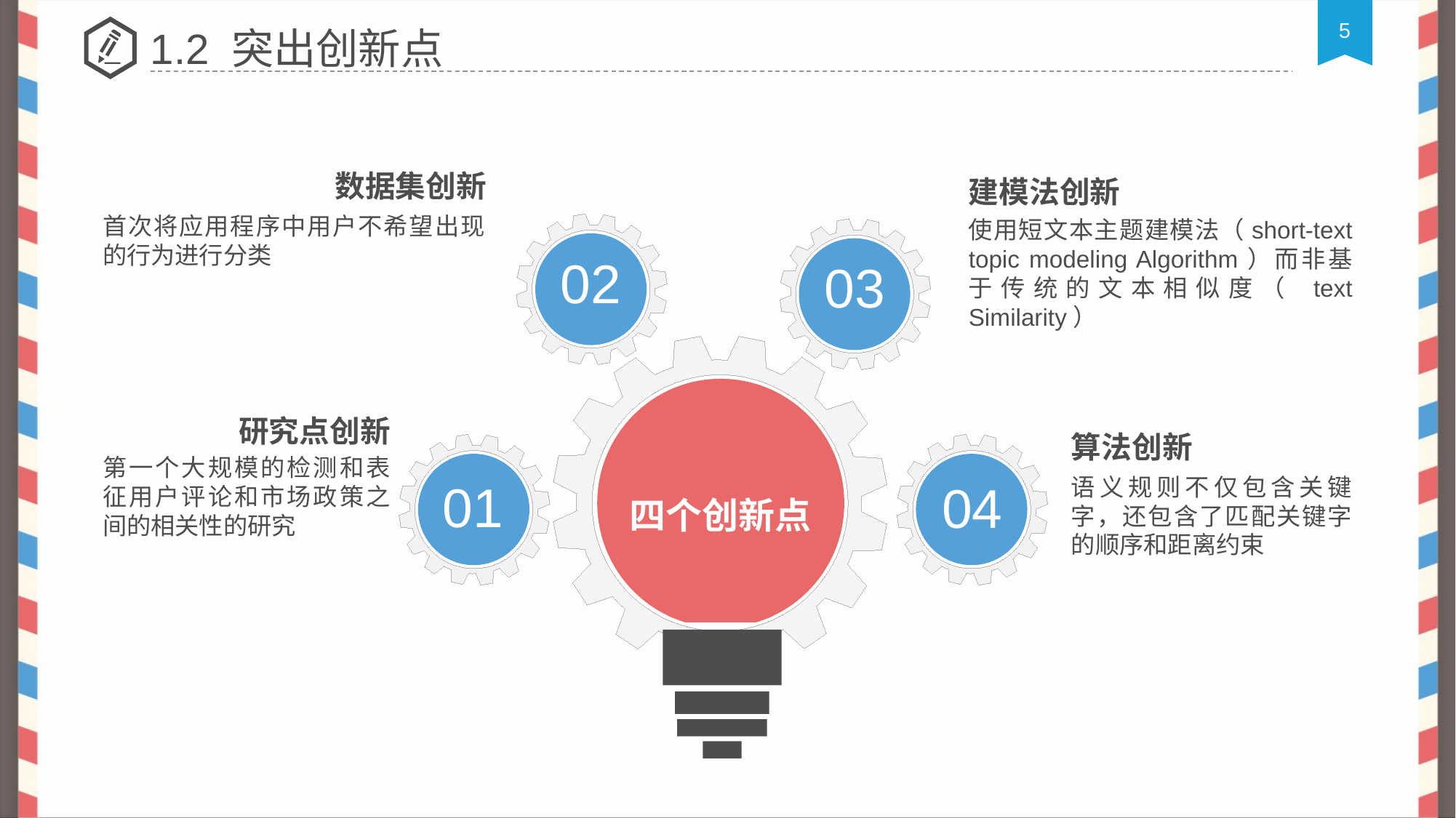

1.2 突出创新点
数据集创新
建模法创新
首次将应用程序中用户不希望出现的行为进行分类
使用短文本主题建模法（short-text topic modeling Algorithm）而非基于传统的文本相似度（ text Similarity）

02
03

研究点创新
算法创新

第一个大规模的检测和表征用户评论和市场政策之间的相关性的研究
四个创新点
语义规则不仅包含关键字，还包含了匹配关键字的顺序和距离约束
01
04